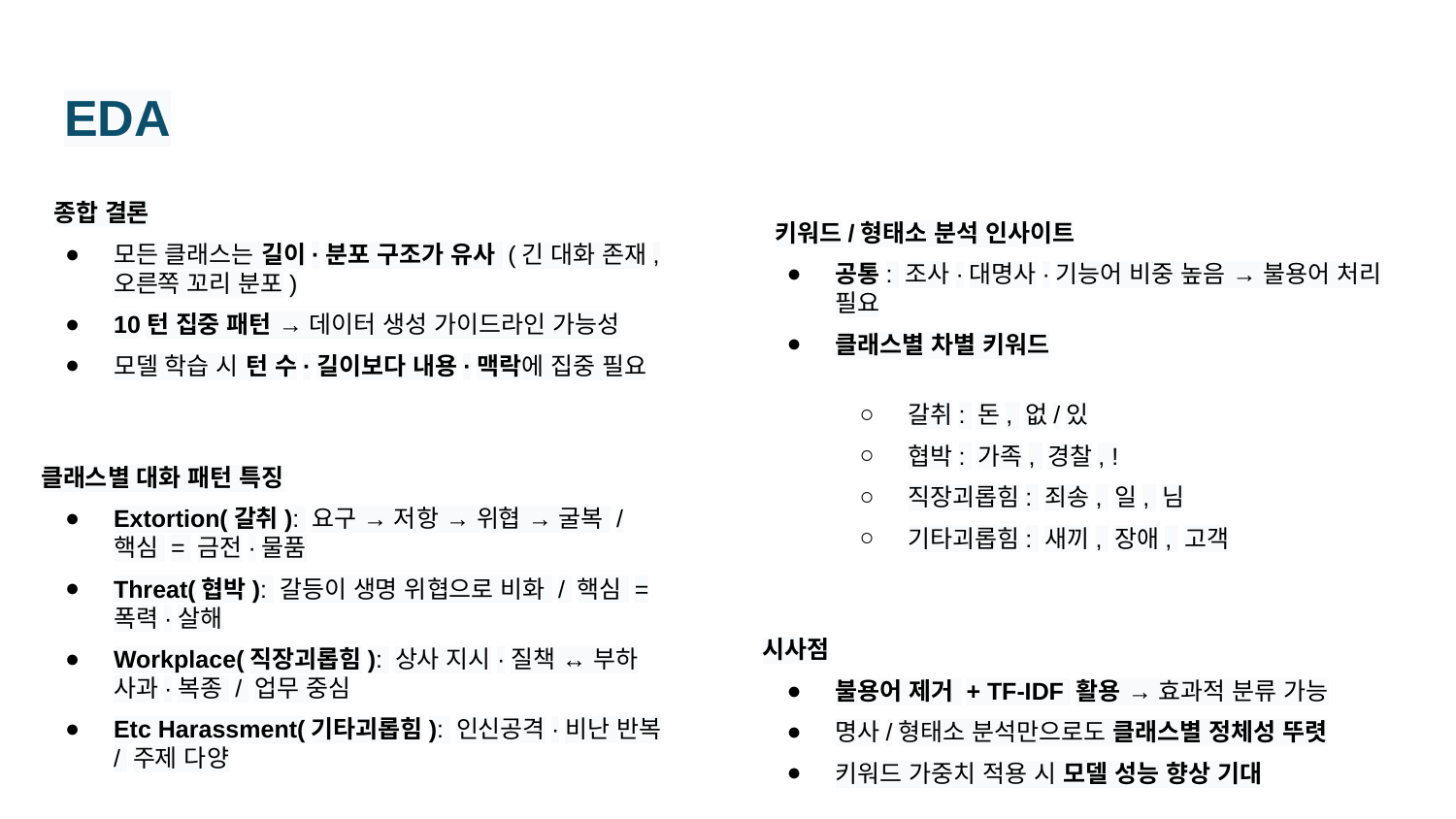

# EDA
 종합 결론
모든 클래스는 길이·분포 구조가 유사 (긴 대화 존재, 오른쪽 꼬리 분포)
10턴 집중 패턴 → 데이터 생성 가이드라인 가능성
모델 학습 시 턴 수·길이보다 내용·맥락에 집중 필요

클래스별 대화 패턴 특징
Extortion(갈취): 요구 → 저항 → 위협 → 굴복 / 핵심 = 금전·물품
Threat(협박): 갈등이 생명 위협으로 비화 / 핵심 = 폭력·살해
Workplace(직장괴롭힘): 상사 지시·질책 ↔ 부하 사과·복종 / 업무 중심
Etc Harassment(기타괴롭힘): 인신공격·비난 반복 / 주제 다양

 키워드/형태소 분석 인사이트
공통: 조사·대명사·기능어 비중 높음 → 불용어 처리 필요
클래스별 차별 키워드
갈취: 돈, 없/있
협박: 가족, 경찰, !
직장괴롭힘: 죄송, 일, 님
기타괴롭힘: 새끼, 장애, 고객

시사점
불용어 제거 + TF-IDF 활용 → 효과적 분류 가능
명사/형태소 분석만으로도 클래스별 정체성 뚜렷
키워드 가중치 적용 시 모델 성능 향상 기대